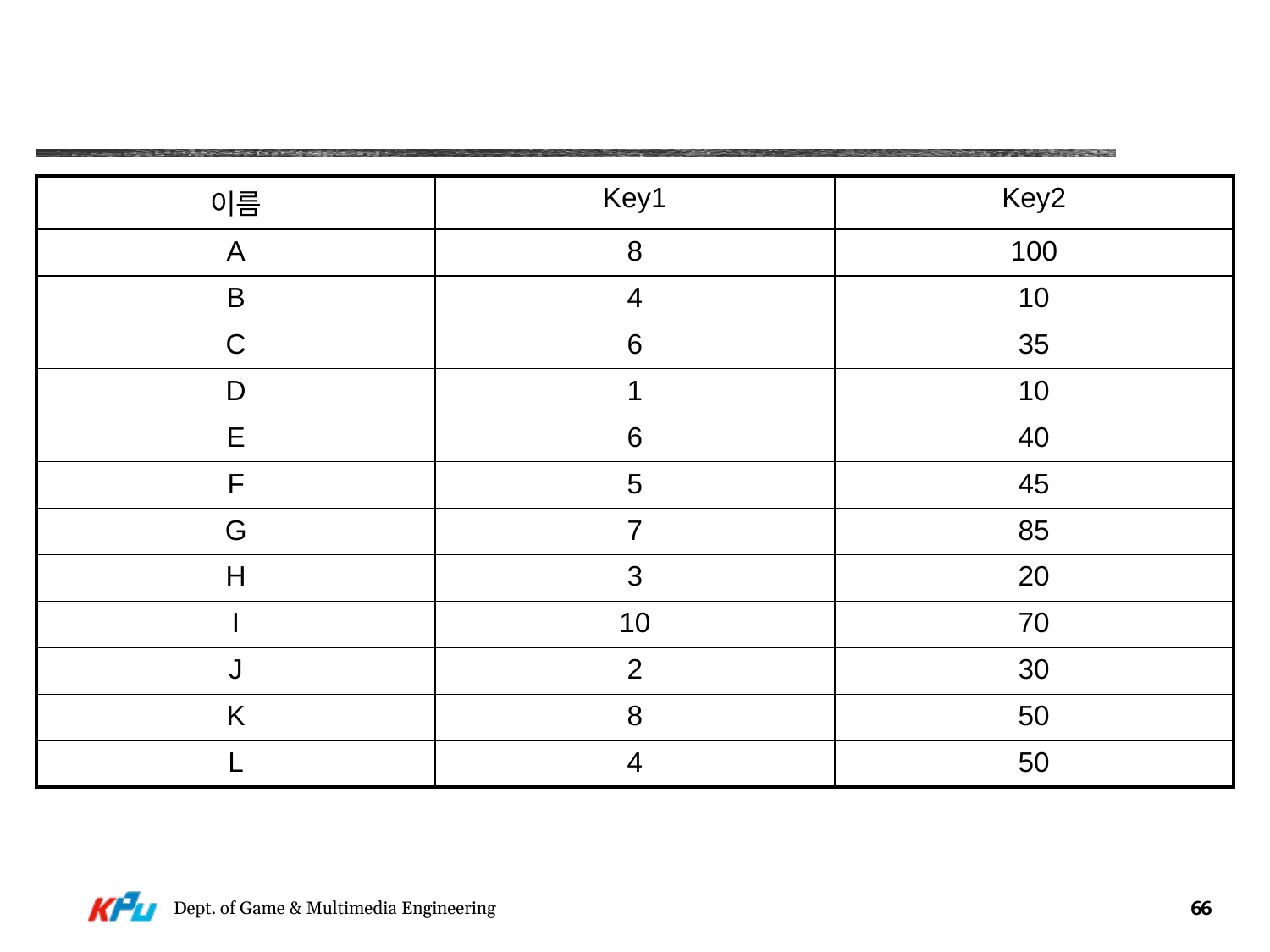

#
| 이름 | Key1 | Key2 |
| --- | --- | --- |
| A | 8 | 100 |
| B | 4 | 10 |
| C | 6 | 35 |
| D | 1 | 10 |
| E | 6 | 40 |
| F | 5 | 45 |
| G | 7 | 85 |
| H | 3 | 20 |
| I | 10 | 70 |
| J | 2 | 30 |
| K | 8 | 50 |
| L | 4 | 50 |
Dept. of Game & Multimedia Engineering
66